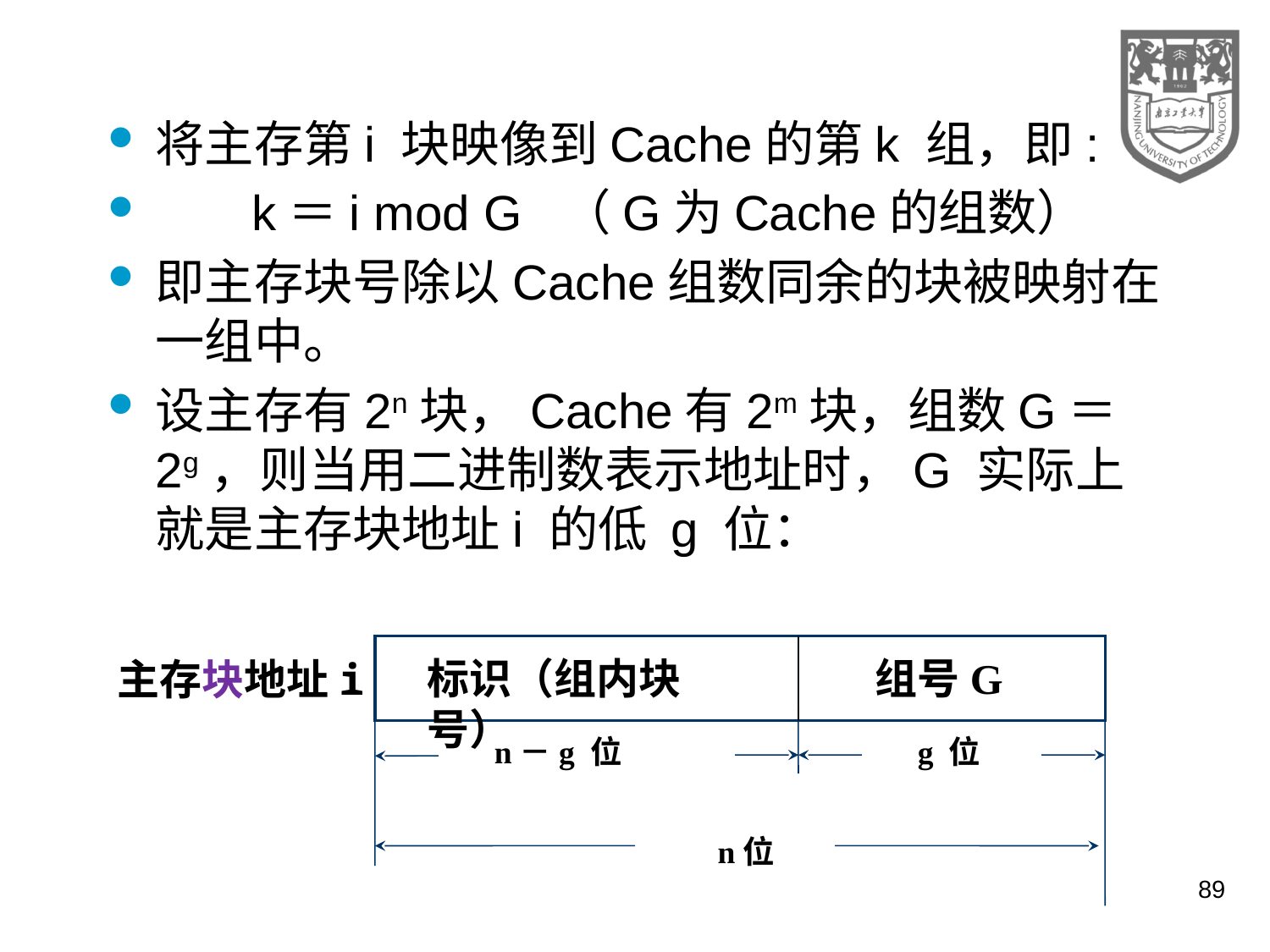

将主存第i 块映像到Cache的第k 组，即:
       k＝i mod G  （G为Cache的组数）
即主存块号除以Cache组数同余的块被映射在一组中。
设主存有2n块，Cache有2m块，组数G＝2g，则当用二进制数表示地址时，G 实际上就是主存块地址i 的低 g 位：

标识（组内块号）
     组号G
主存块地址i

n－g 位
g 位

n位

89